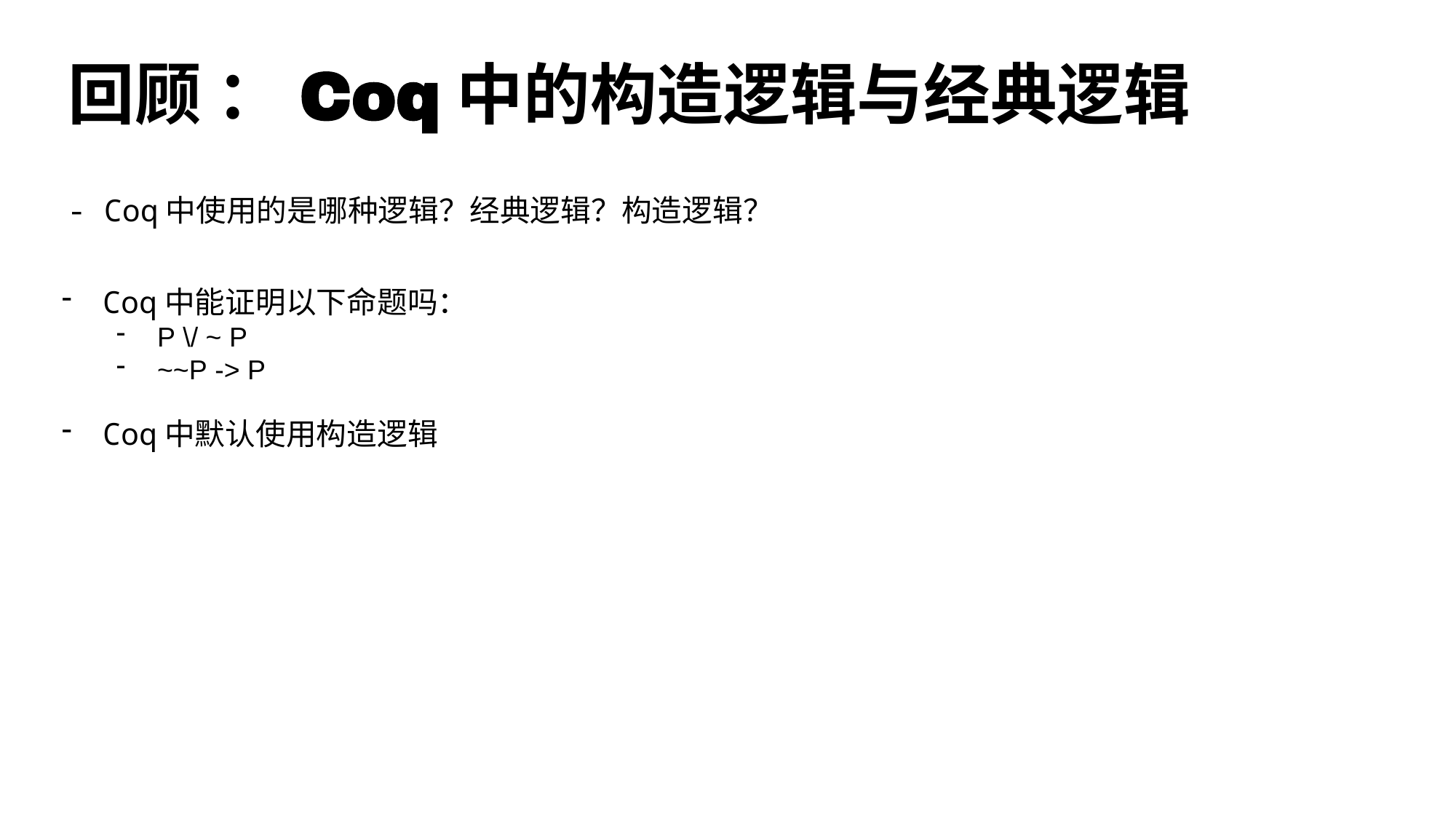

# 回顾 ：Coq中的构造逻辑与经典逻辑

- Coq中使用的是哪种逻辑？经典逻辑？构造逻辑？
Coq中能证明以下命题吗：
P \/ ~ P
~~P -> P

Coq中默认使用构造逻辑